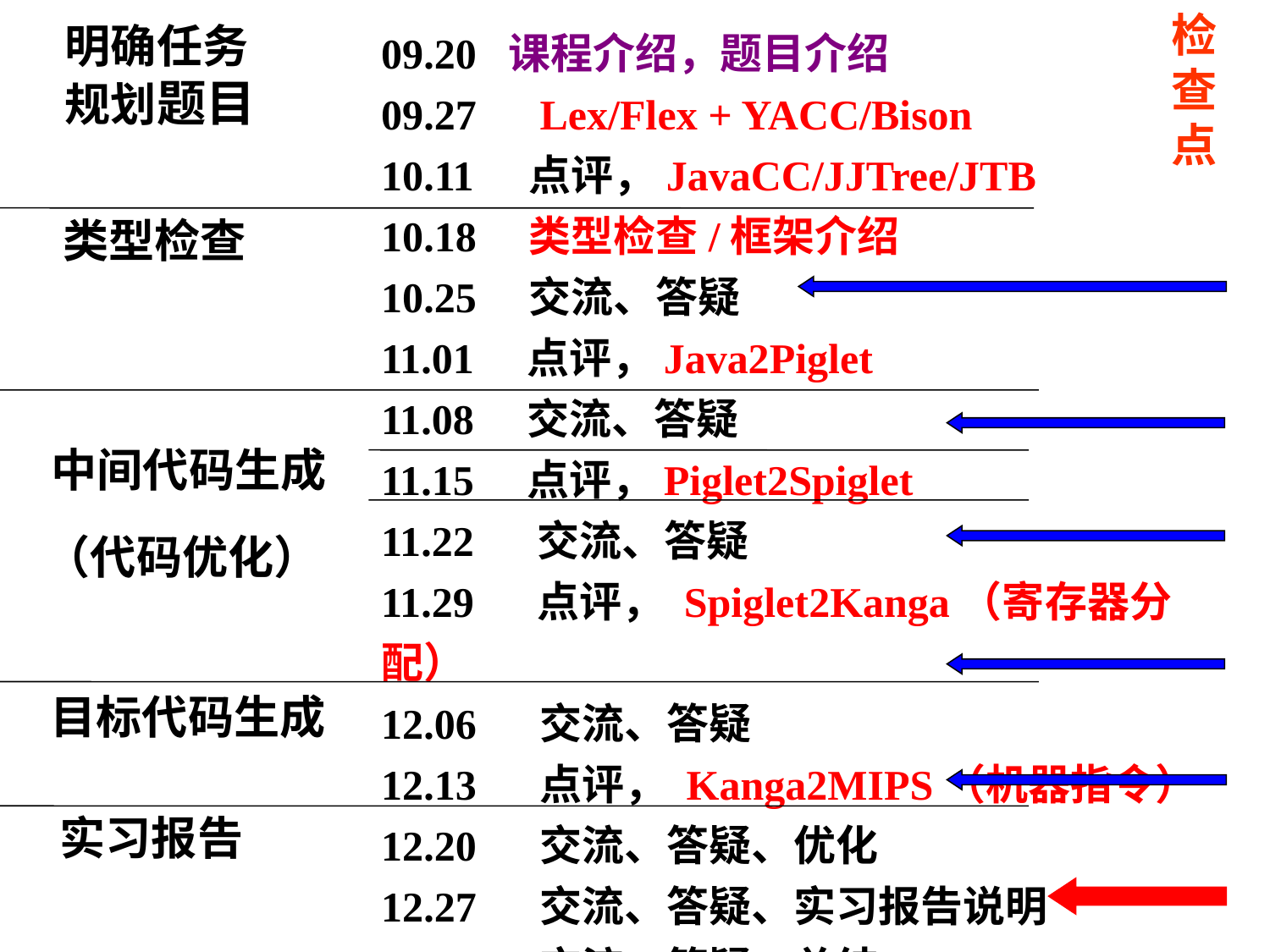

检查点
09.20  	课程介绍，题目介绍
09.27      Lex/Flex + YACC/Bison
10.11	 点评，JavaCC/JJTree/JTB
10.18    类型检查/框架介绍
10.25    交流、答疑
11.01    点评，Java2Piglet
11.08    交流、答疑
11.15    点评，Piglet2Spiglet
11.22     交流、答疑
11.29     点评， Spiglet2Kanga（寄存器分配）
12.06     交流、答疑
12.13     点评， Kanga2MIPS（机器指令）
12.20     交流、答疑、优化
12.27     交流、答疑、实习报告说明
01.03     交流、答疑、总结
明确任务
规划题目
类型检查

中间代码生成

（代码优化）

目标代码生成

实习报告